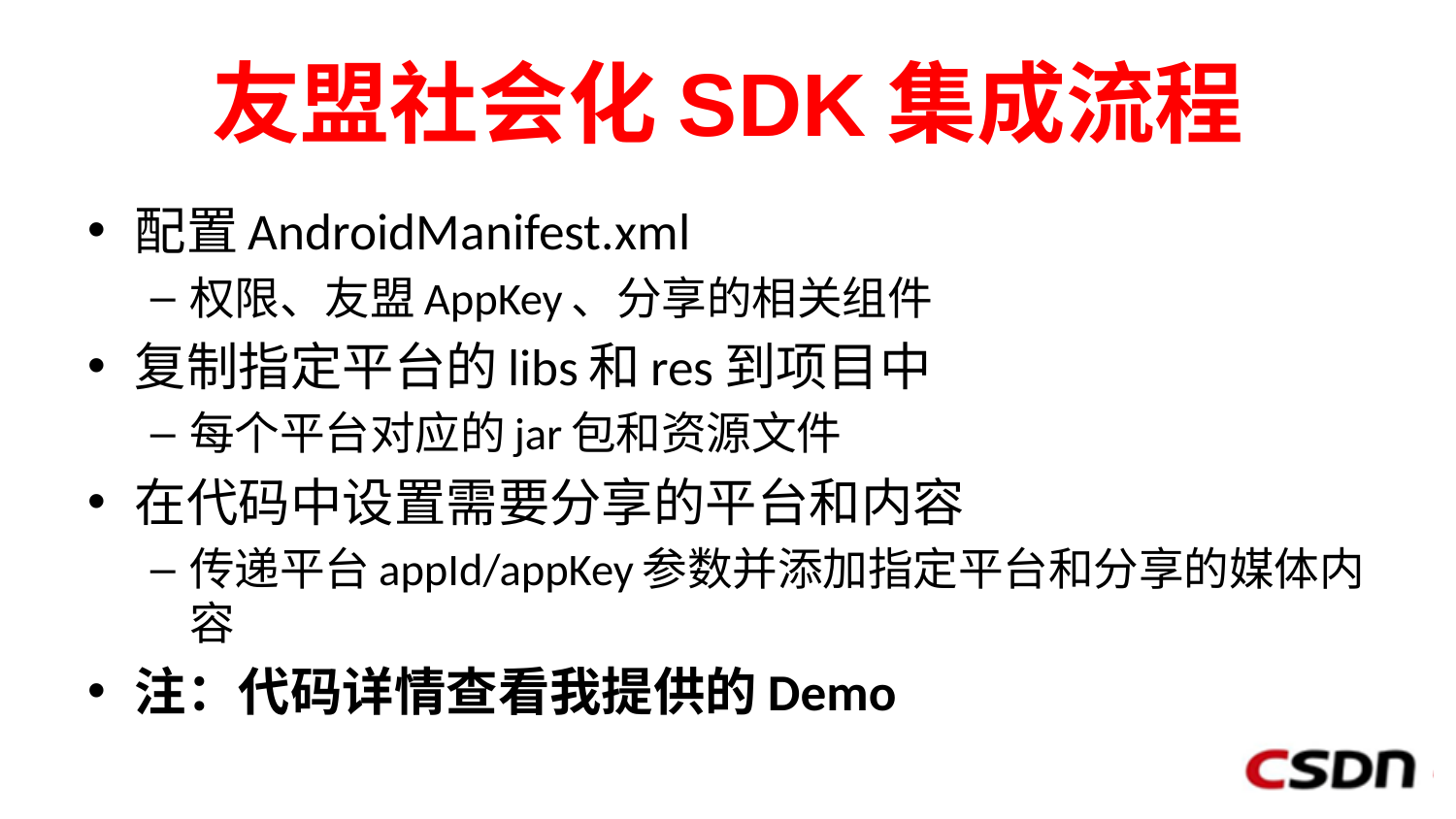

# 友盟社会化SDK集成流程
配置AndroidManifest.xml
权限、友盟AppKey、分享的相关组件
复制指定平台的libs和res到项目中
每个平台对应的jar包和资源文件
在代码中设置需要分享的平台和内容
传递平台appId/appKey参数并添加指定平台和分享的媒体内容
注：代码详情查看我提供的Demo